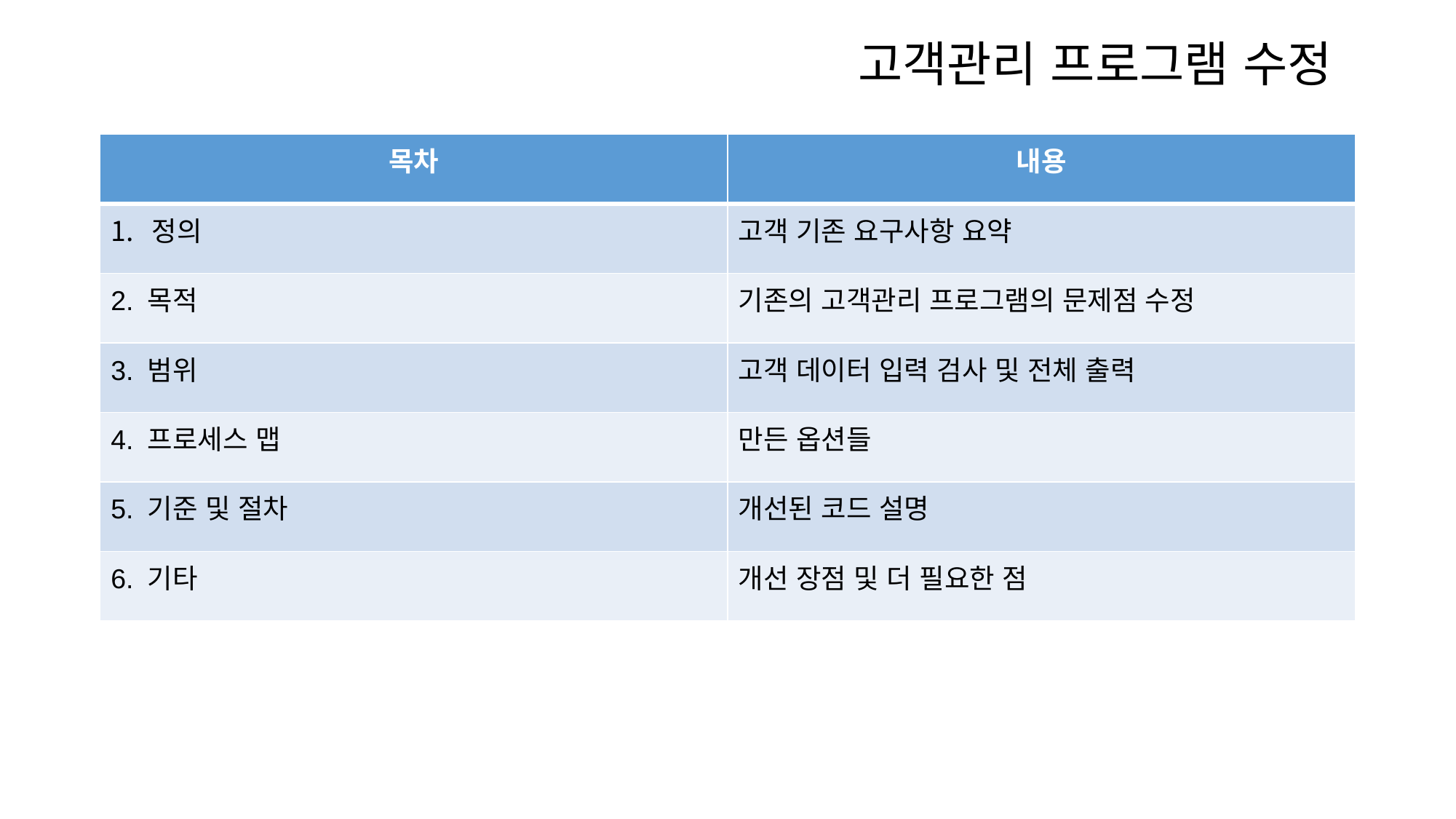

# 고객관리 프로그램 수정
| 목차 | 내용 |
| --- | --- |
| 정의 | 고객 기존 요구사항 요약 |
| 2. 목적 | 기존의 고객관리 프로그램의 문제점 수정 |
| 3. 범위 | 고객 데이터 입력 검사 및 전체 출력 |
| 4. 프로세스 맵 | 만든 옵션들 |
| 5. 기준 및 절차 | 개선된 코드 설명 |
| 6. 기타 | 개선 장점 및 더 필요한 점 |